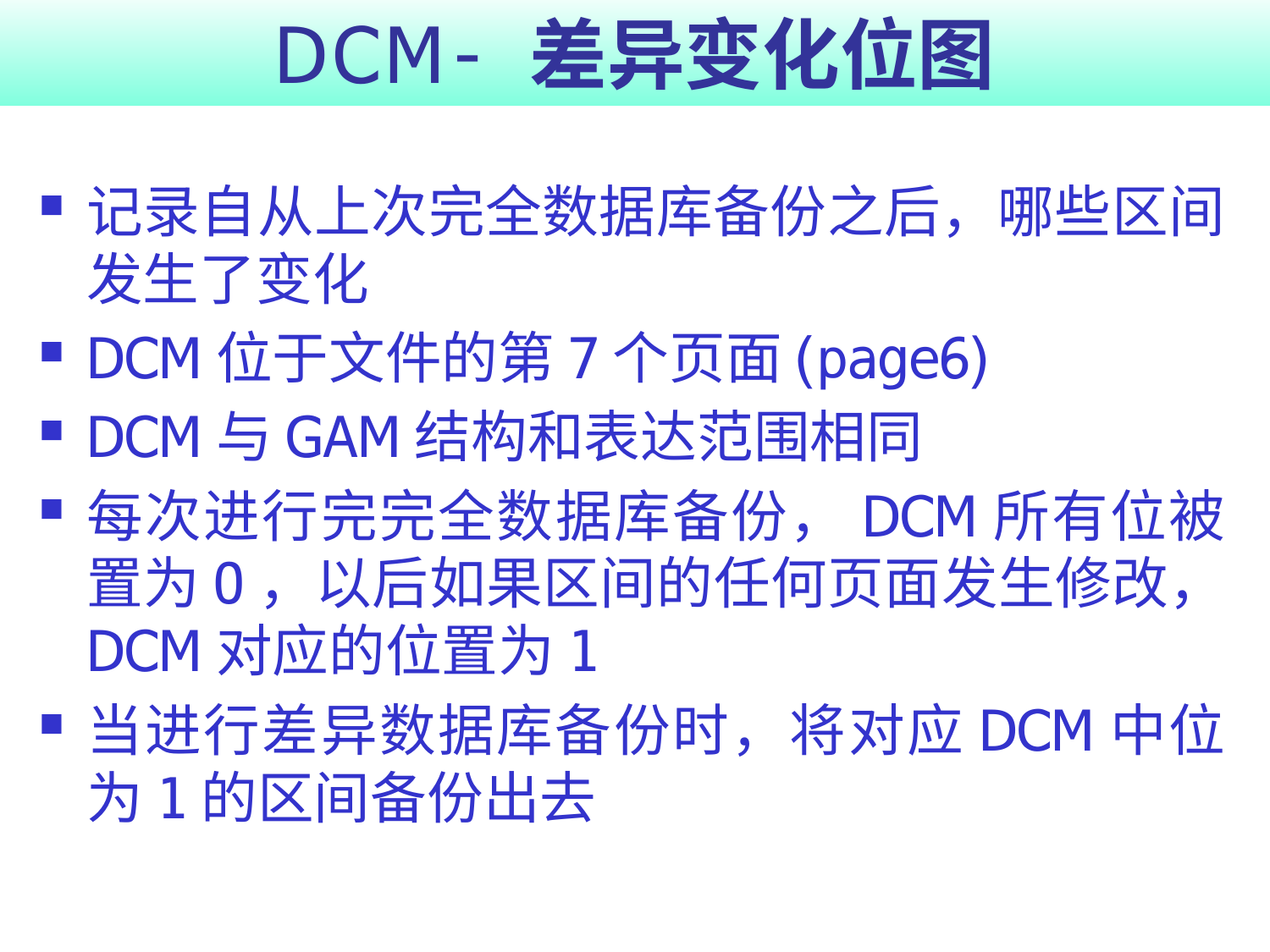

# DCM- 差异变化位图
记录自从上次完全数据库备份之后，哪些区间发生了变化
DCM位于文件的第7个页面(page6)
DCM与GAM结构和表达范围相同
每次进行完完全数据库备份，DCM所有位被置为0，以后如果区间的任何页面发生修改， DCM对应的位置为1
当进行差异数据库备份时，将对应DCM中位为1的区间备份出去